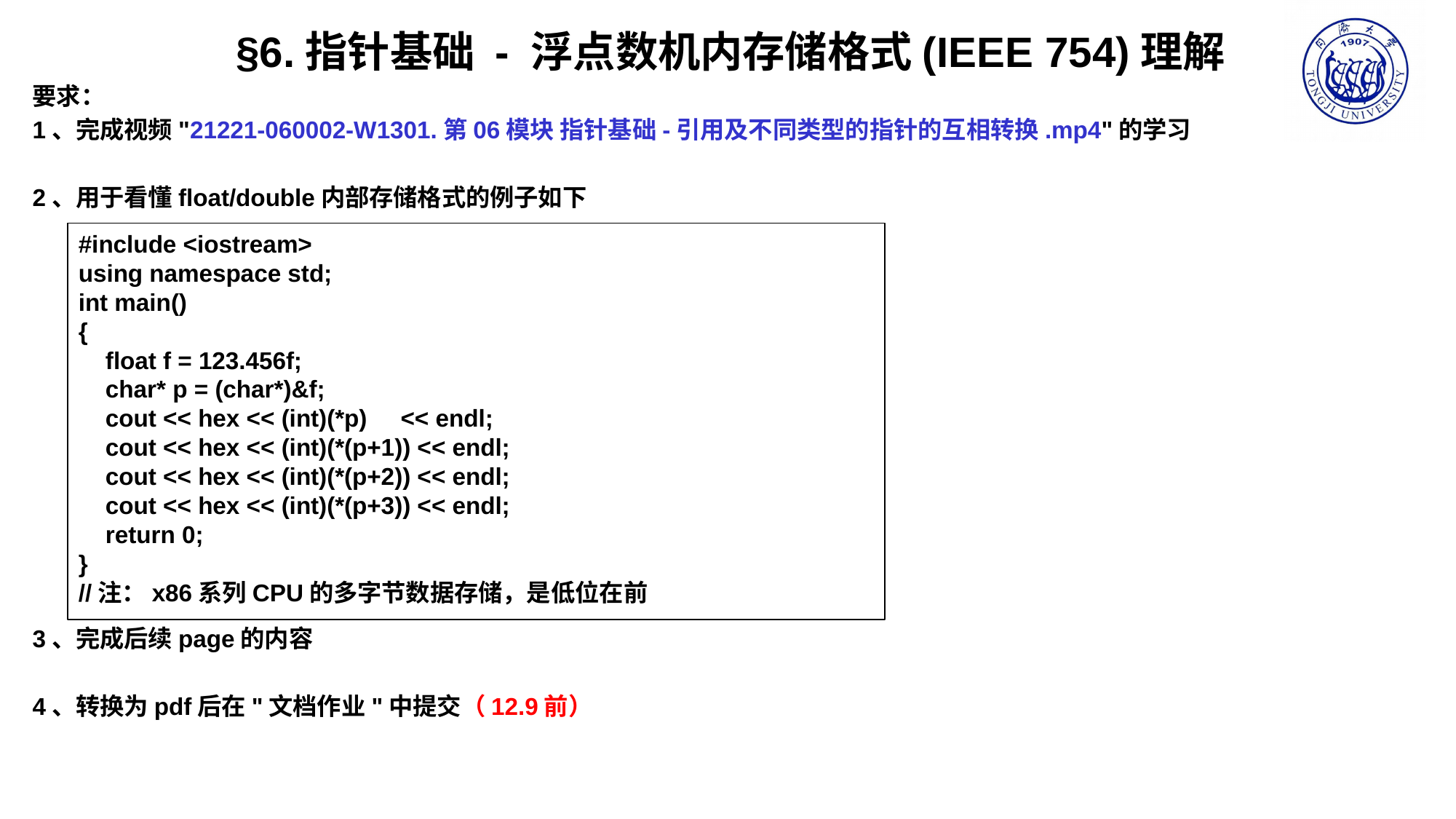

§6.指针基础 - 浮点数机内存储格式(IEEE 754)理解
要求：
1、完成视频"21221-060002-W1301.第06模块 指针基础-引用及不同类型的指针的互相转换.mp4"的学习

2、用于看懂float/double内部存储格式的例子如下

3、完成后续page的内容

4、转换为pdf后在"文档作业"中提交（12.9前）
#include <iostream>
using namespace std;
int main()
{
    float f = 123.456f;
    char* p = (char*)&f;
    cout << hex << (int)(*p)     << endl;
    cout << hex << (int)(*(p+1)) << endl;
    cout << hex << (int)(*(p+2)) << endl;
    cout << hex << (int)(*(p+3)) << endl;
    return 0;
}
//注：x86系列CPU的多字节数据存储，是低位在前